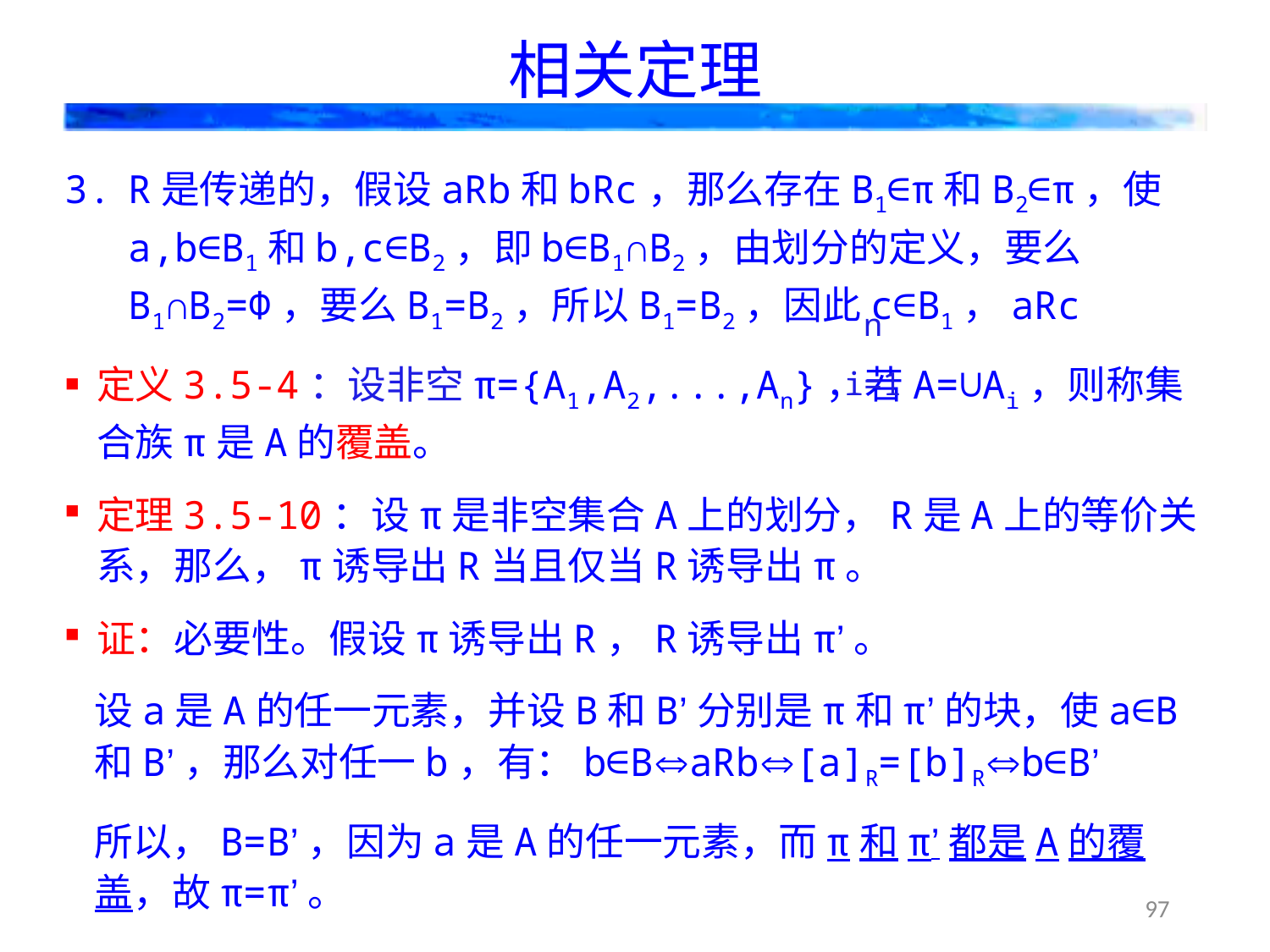

# 相关定理
R是传递的，假设aRb和bRc，那么存在B1∈π和B2∈π，使a,b∈B1和b,c∈B2，即b∈B1∩B2，由划分的定义，要么B1∩B2=Φ，要么B1=B2，所以B1=B2，因此c∈B1，aRc
定义3.5-4：设非空π={A1,A2,...,An}，若A=∪Ai，则称集合族π是A的覆盖。
定理3.5-10：设π是非空集合A上的划分，R是A上的等价关系，那么，π诱导出R当且仅当R诱导出π。
证：必要性。假设π诱导出R，R诱导出π’。
设a是A的任一元素，并设B和B’分别是π和π’的块，使a∈B和B’，那么对任一b，有：b∈B⇔aRb⇔[a]R=[b]R⇔b∈B’
所以，B=B’，因为a是A的任一元素，而π和π’都是A的覆盖，故π=π’。
n
i=1
97